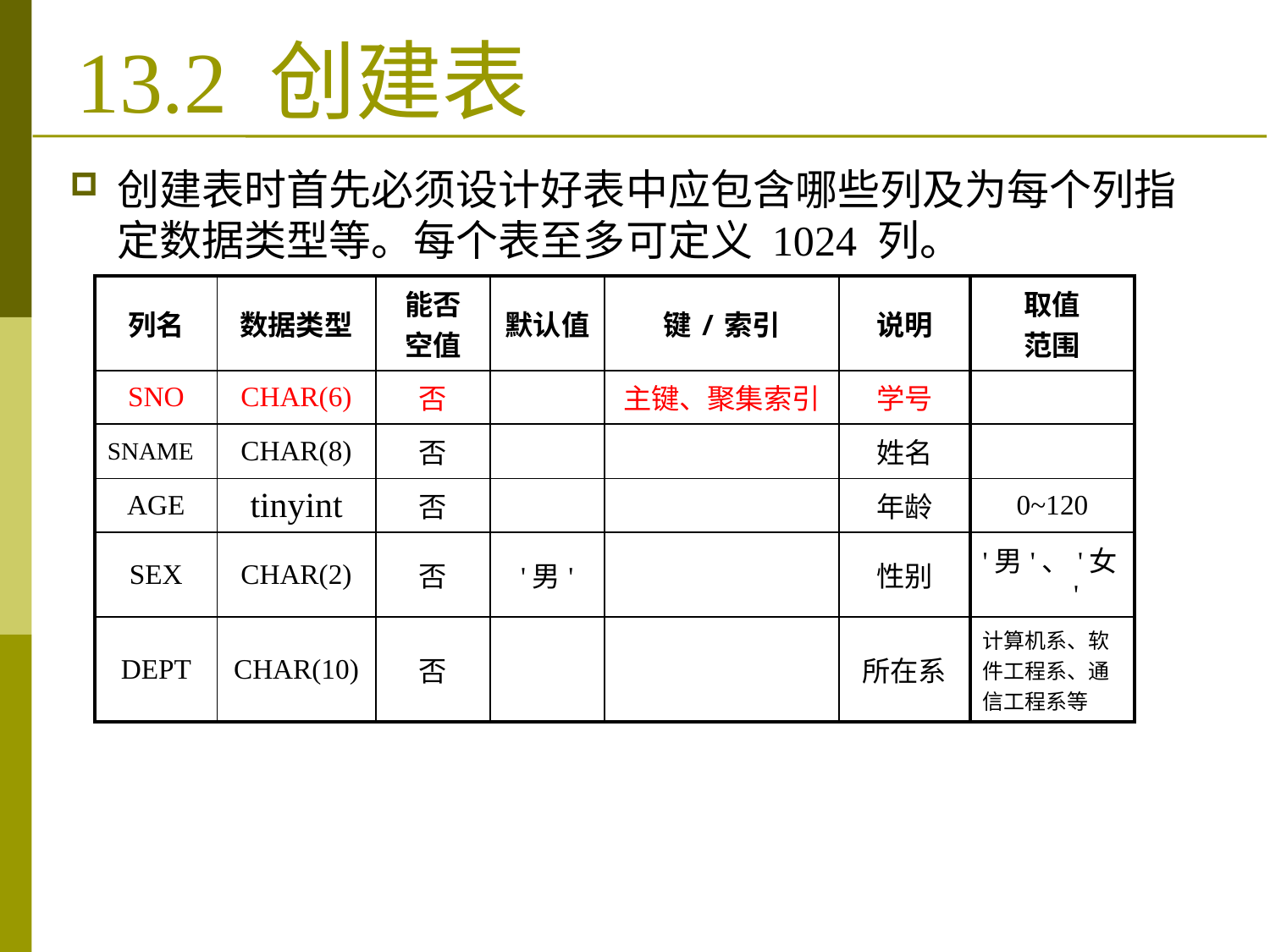

# 13.2 创建表
创建表时首先必须设计好表中应包含哪些列及为每个列指定数据类型等。每个表至多可定义 1024 列。

| 列名 | 数据类型 | 能否 空值 | 默认值 | 键/索引 | 说明 | 取值 范围 |
| --- | --- | --- | --- | --- | --- | --- |
| SNO | CHAR(6) | 否 |  | 主键、聚集索引 | 学号 |  |
| SNAME | CHAR(8) | 否 |  |  | 姓名 |  |
| AGE | tinyint | 否 |  |  | 年龄 | 0~120 |
| SEX | CHAR(2) | 否 | '男' |  | 性别 | '男'、'女' |
| DEPT | CHAR(10) | 否 |  |  | 所在系 | 计算机系、软件工程系、通信工程系等 |